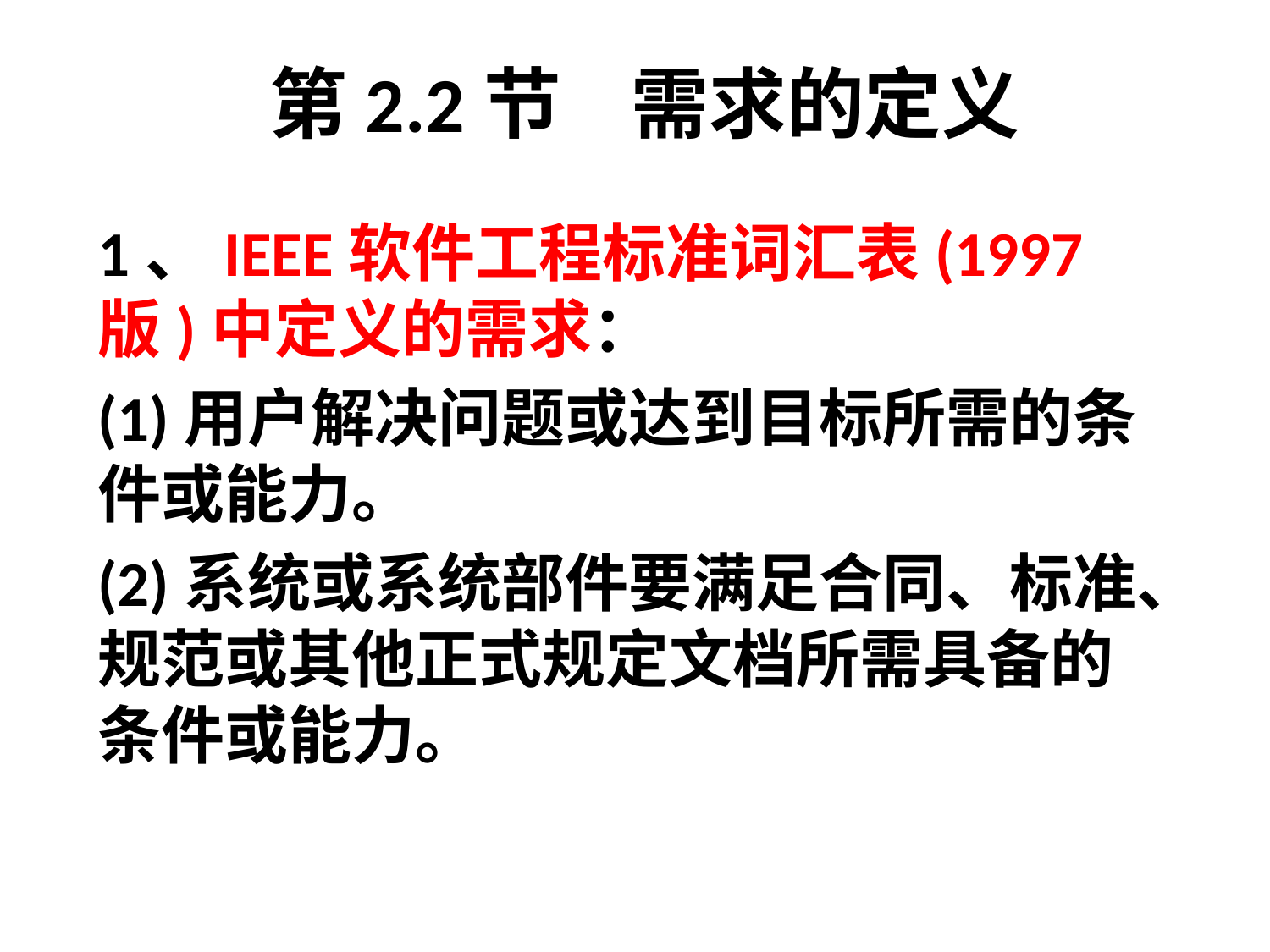

# 第2.2节    需求的定义
1、IEEE软件工程标准词汇表(1997版)中定义的需求：
(1)用户解决问题或达到目标所需的条件或能力。
(2)系统或系统部件要满足合同、标准、规范或其他正式规定文档所需具备的条件或能力。